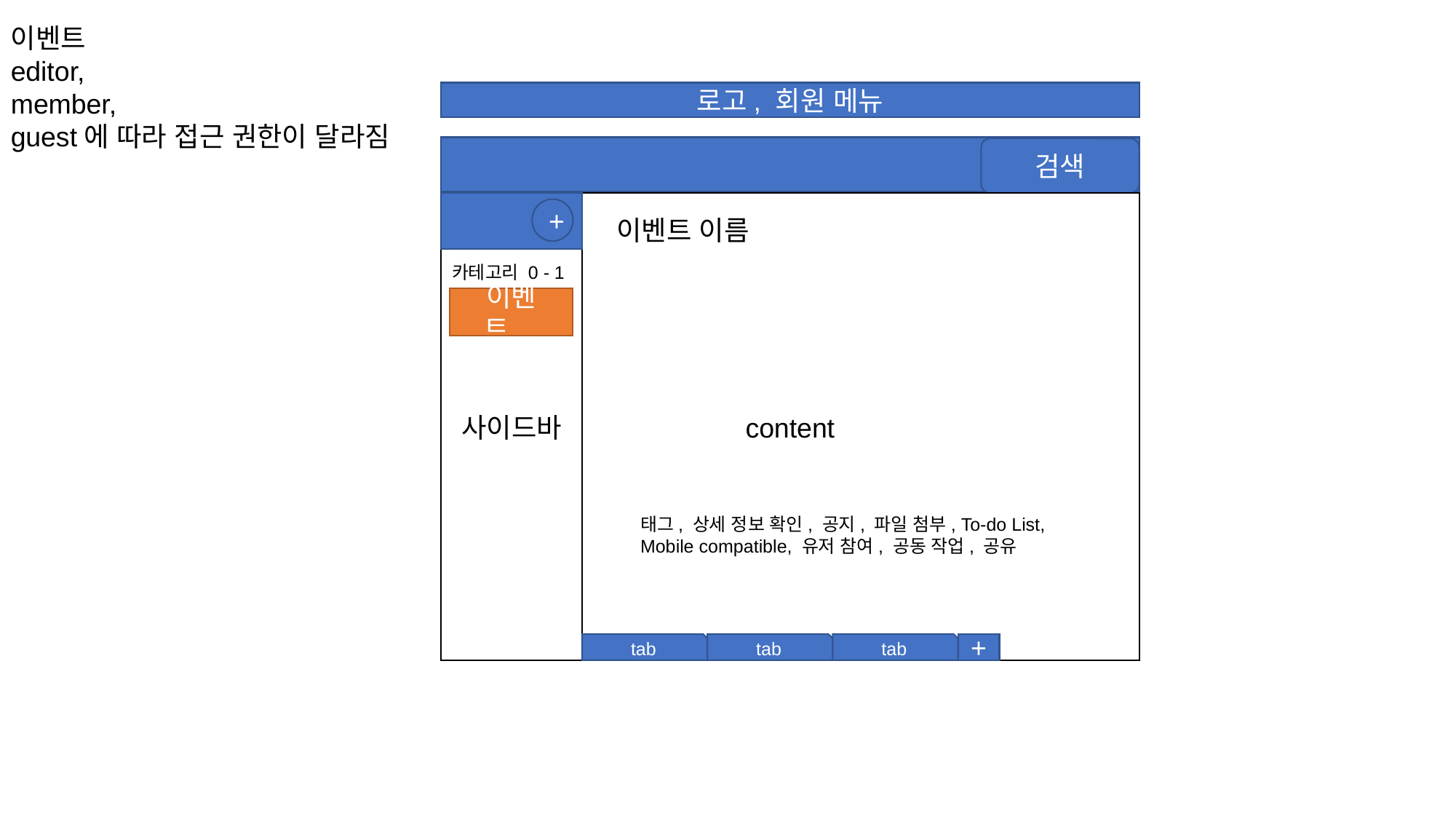

이벤트
editor,
member,
guest에 따라 접근 권한이 달라짐
로고, 회원 메뉴

검색

content
사이드바
+
이벤트 이름
카테고리 0 - 1
이벤트...
태그, 상세 정보 확인, 공지, 파일 첨부, To-do List,
Mobile compatible, 유저 참여, 공동 작업, 공유
tab
tab
tab
+